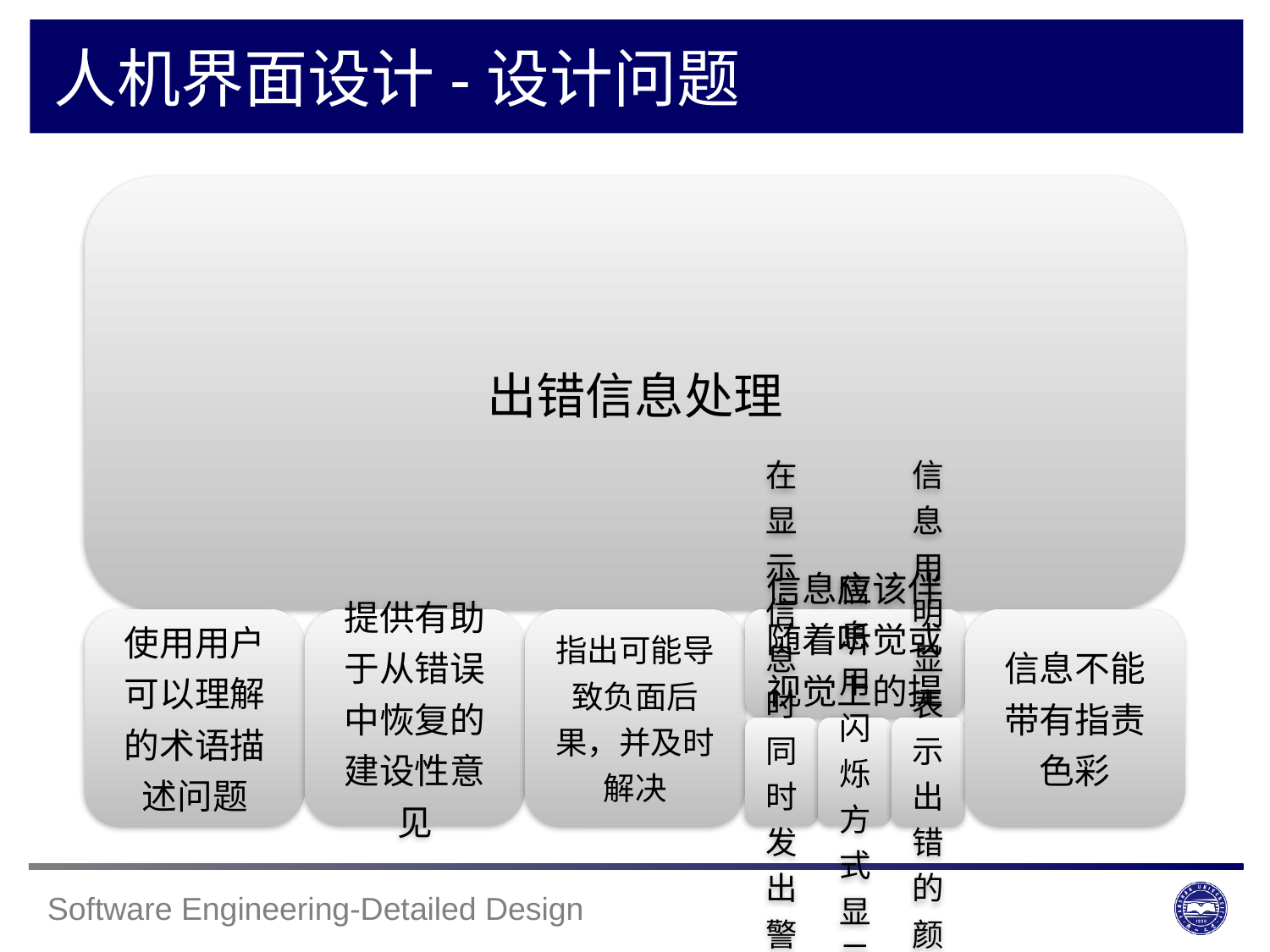

人机界面设计-设计问题
出错信息处理
使用用户可以理解的术语描述问题
提供有助于从错误中恢复的建设性意见
指出可能导致负面后果，并及时解决
信息不能带有指责色彩